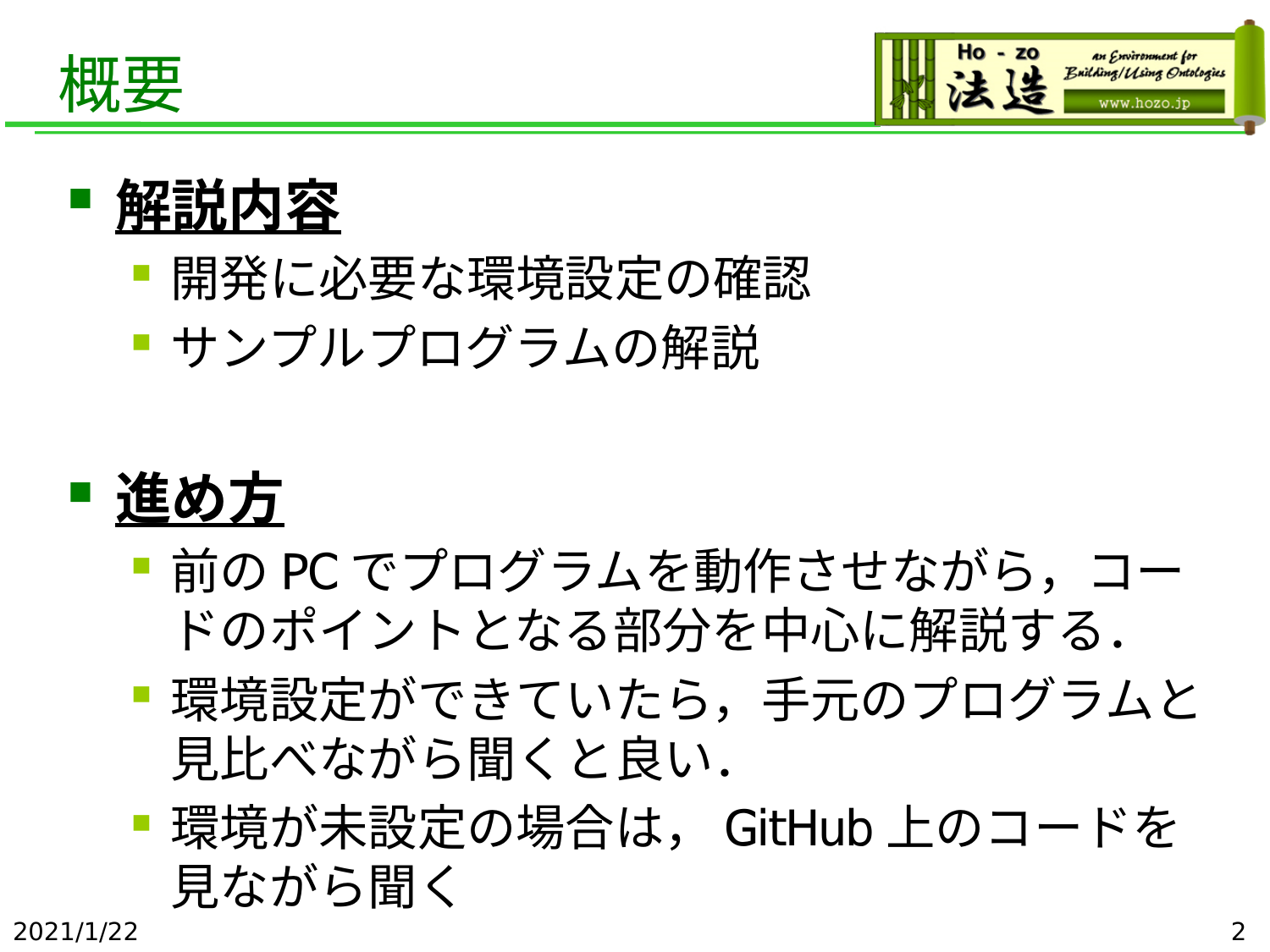

# 概要
解説内容
開発に必要な環境設定の確認
サンプルプログラムの解説

進め方
前のPCでプログラムを動作させながら，コードのポイントとなる部分を中心に解説する．
環境設定ができていたら，手元のプログラムと見比べながら聞くと良い．
環境が未設定の場合は，GitHub上のコードを見ながら聞く

2021/1/22
2